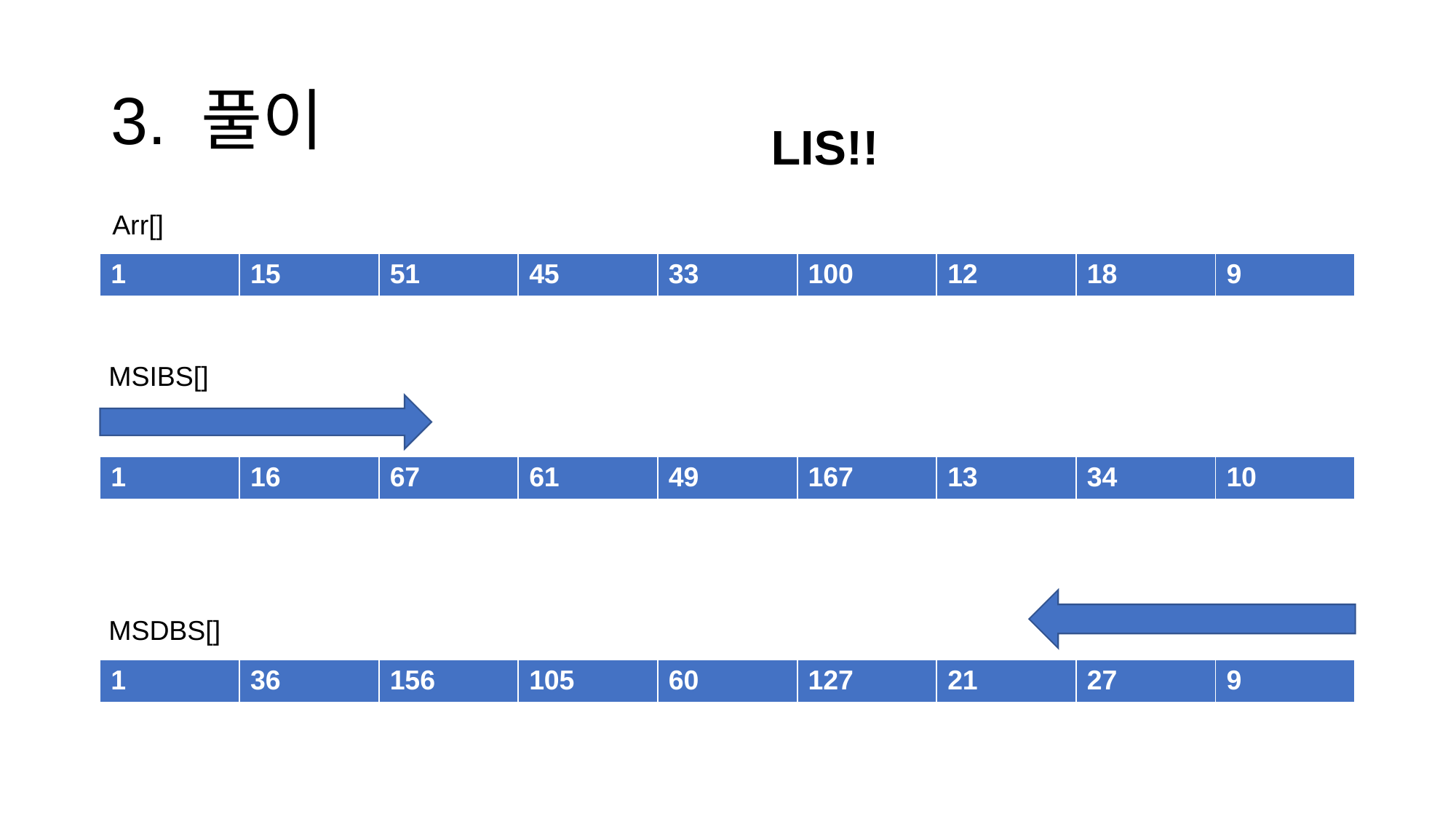

# 3. 풀이
LIS!!
Arr[]
| 1 | 15 | 51 | 45 | 33 | 100 | 12 | 18 | 9 |
| --- | --- | --- | --- | --- | --- | --- | --- | --- |
MSIBS[]

| 1 | 16 | 67 | 61 | 49 | 167 | 13 | 34 | 10 |
| --- | --- | --- | --- | --- | --- | --- | --- | --- |

MSDBS[]
| 1 | 36 | 156 | 105 | 60 | 127 | 21 | 27 | 9 |
| --- | --- | --- | --- | --- | --- | --- | --- | --- |